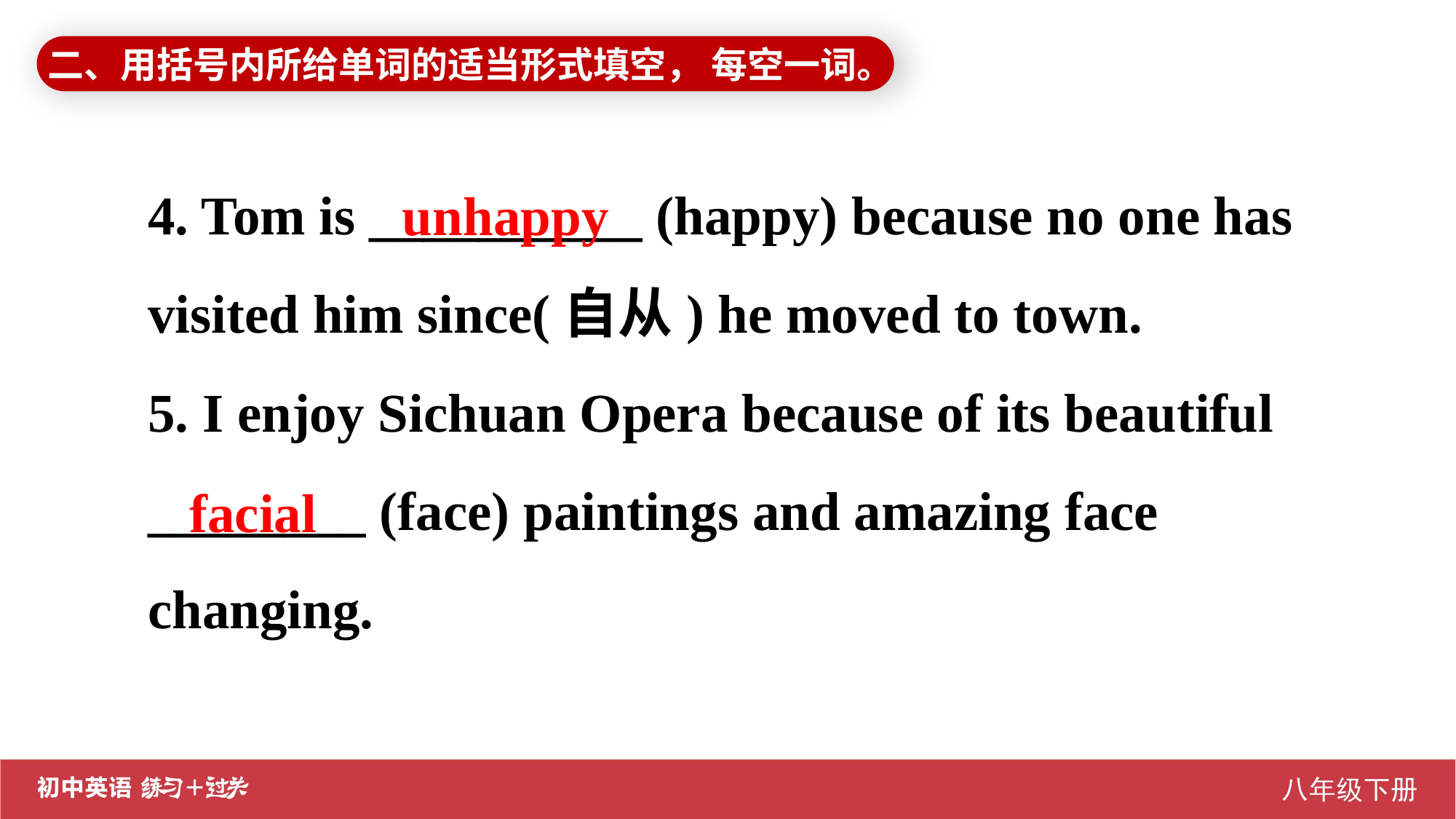

二、用括号内所给单词的适当形式填空， 每空一词。
4. Tom is __________ (happy) because no one has visited him since(自从) he moved to town.
5. I enjoy Sichuan Opera because of its beautiful ________ (face) paintings and amazing face changing.
unhappy
 facial